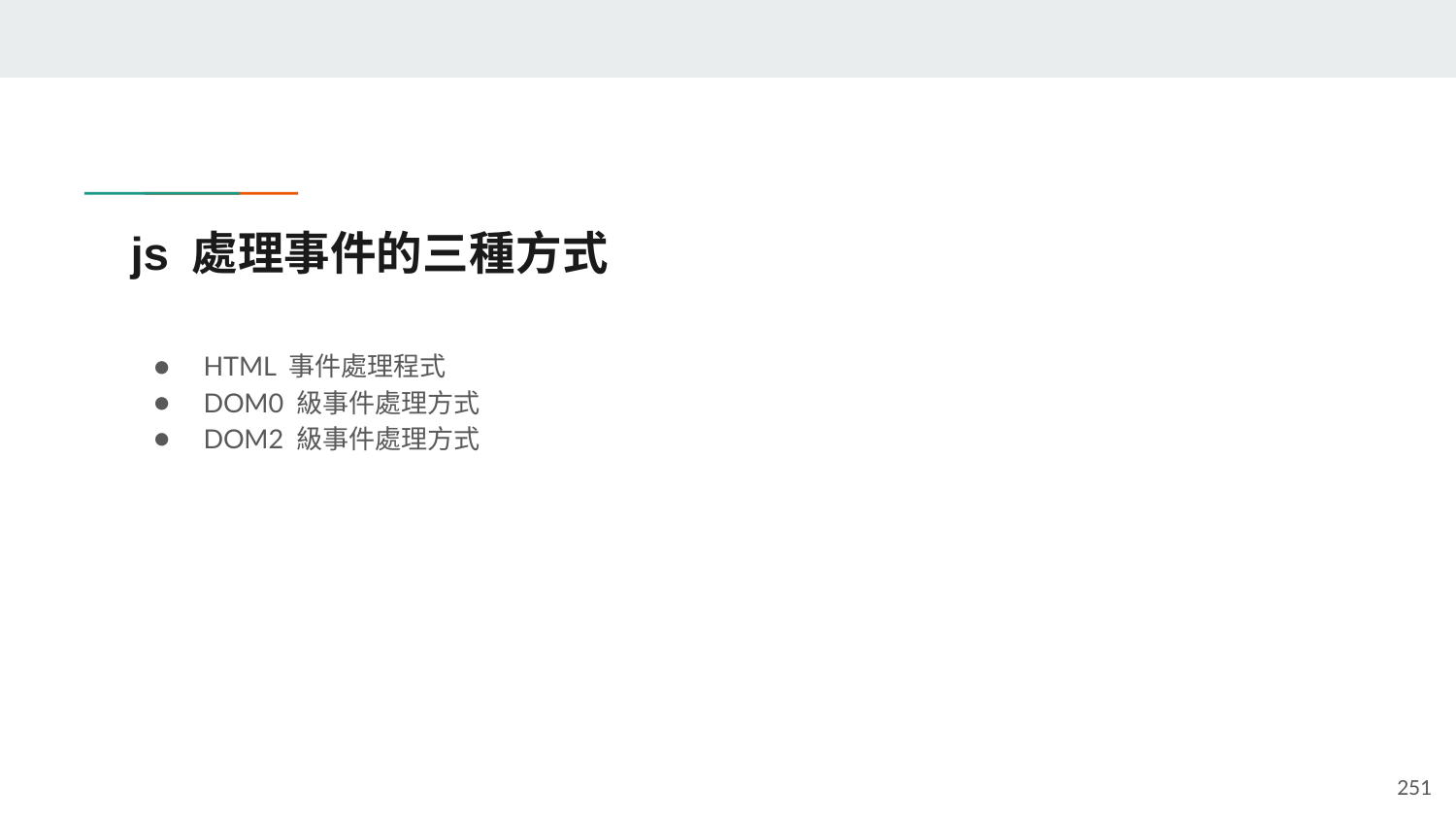

# js 處理事件的三種方式
HTML 事件處理程式
DOM0 級事件處理方式
DOM2 級事件處理方式
251